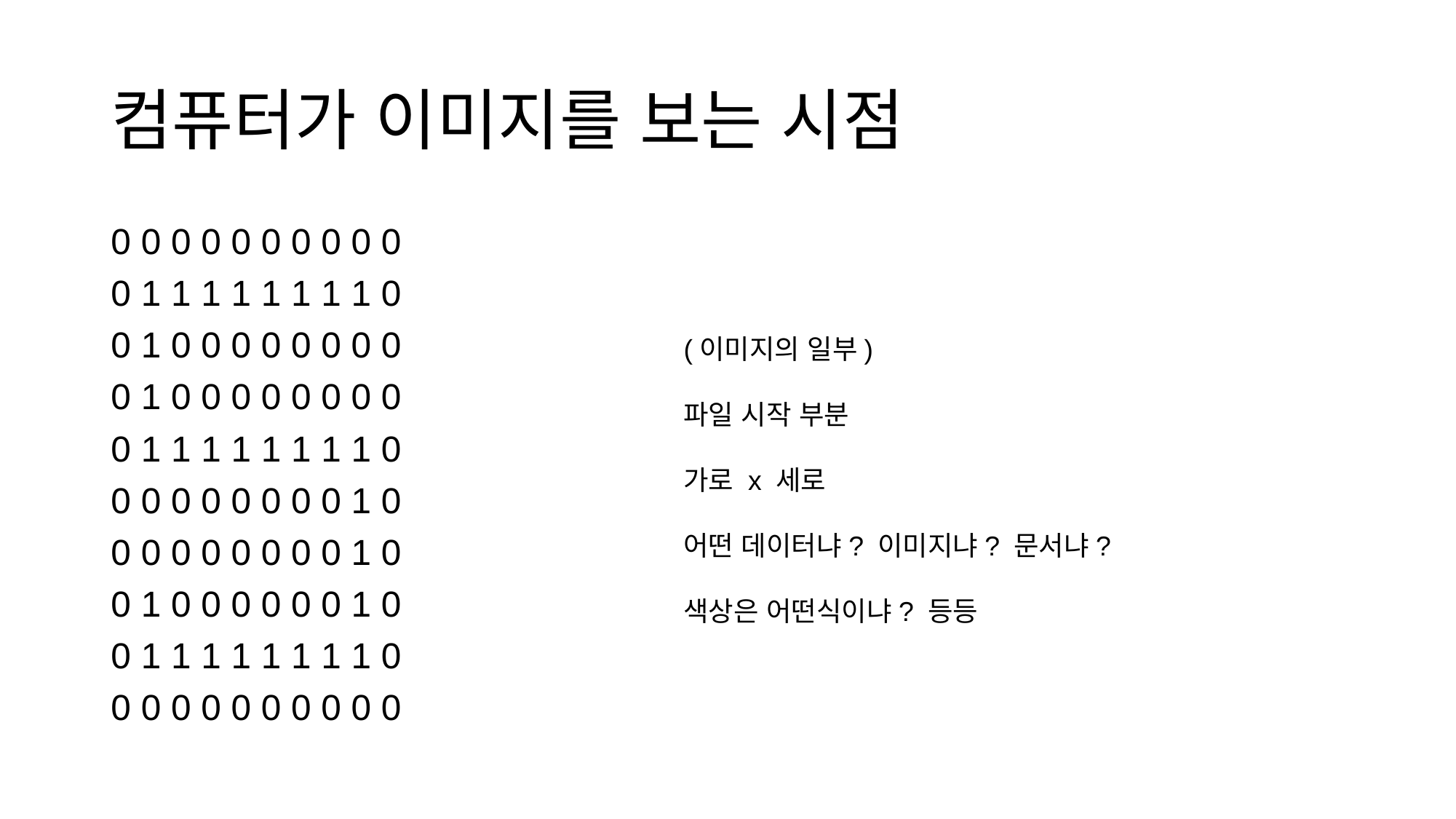

# 컴퓨터가 이미지를 보는 시점
0 0 0 0 0 0 0 0 0 0
0 1 1 1 1 1 1 1 1 0
0 1 0 0 0 0 0 0 0 0
0 1 0 0 0 0 0 0 0 0
0 1 1 1 1 1 1 1 1 0
0 0 0 0 0 0 0 0 1 0
0 0 0 0 0 0 0 0 1 0
0 1 0 0 0 0 0 0 1 0
0 1 1 1 1 1 1 1 1 0
0 0 0 0 0 0 0 0 0 0
(이미지의 일부)

파일 시작 부분

가로 x 세로

어떤 데이터냐? 이미지냐? 문서냐?

색상은 어떤식이냐? 등등